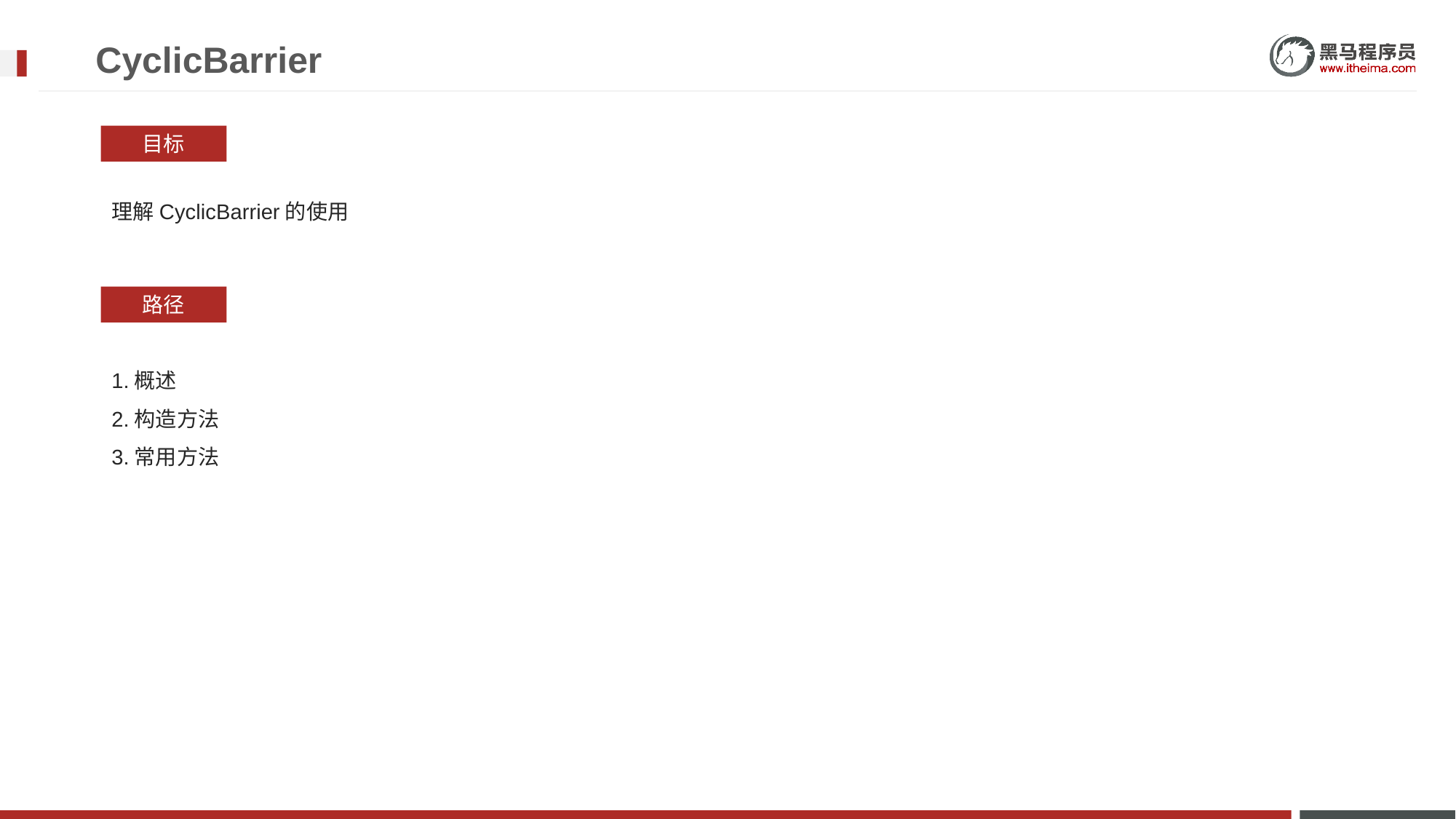

# CyclicBarrier
目标
理解CyclicBarrier的使用
路径
1.概述
2.构造方法
3.常用方法